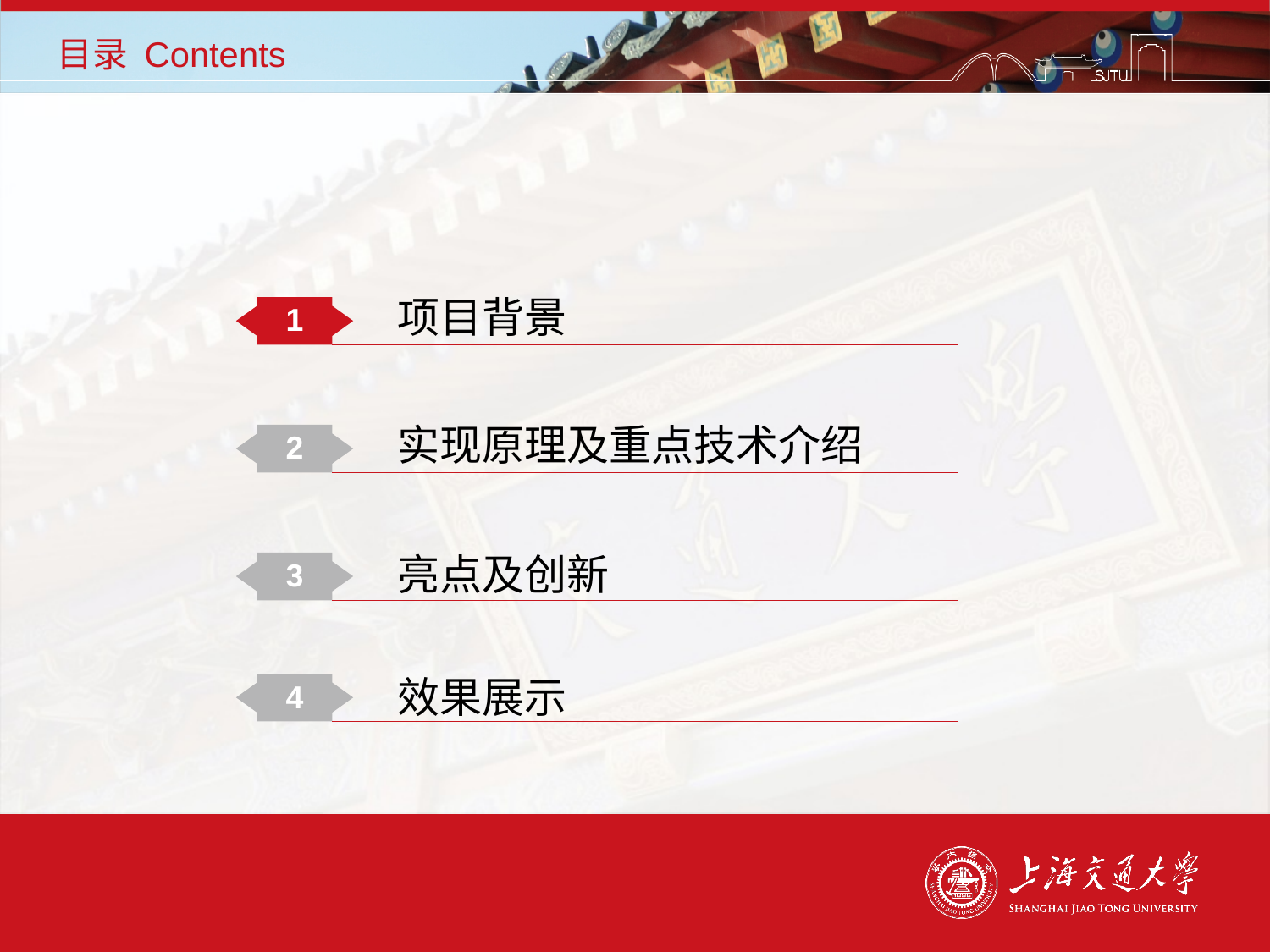

# 目录 Contents
项目背景
1

实现原理及重点技术介绍
2

亮点及创新
3

4

效果展示